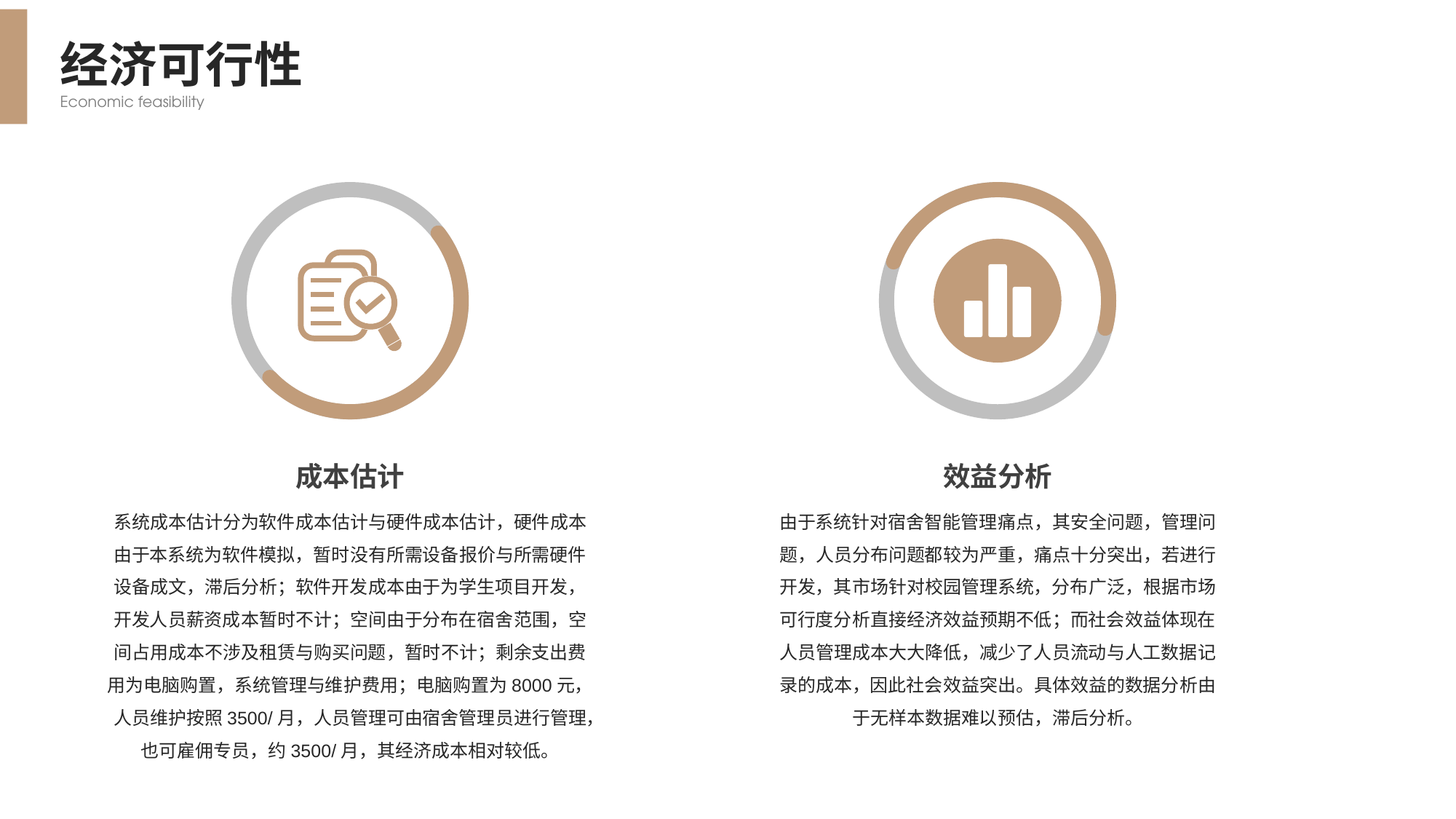

经济可行性
Economic feasibility

成本估计
系统成本估计分为软件成本估计与硬件成本估计，硬件成本由于本系统为软件模拟，暂时没有所需设备报价与所需硬件设备成文，滞后分析；软件开发成本由于为学生项目开发，开发人员薪资成本暂时不计；空间由于分布在宿舍范围，空间占用成本不涉及租赁与购买问题，暂时不计；剩余支出费用为电脑购置，系统管理与维护费用；电脑购置为8000元，人员维护按照3500/月，人员管理可由宿舍管理员进行管理，也可雇佣专员，约3500/月，其经济成本相对较低。
效益分析
由于系统针对宿舍智能管理痛点，其安全问题，管理问题，人员分布问题都较为严重，痛点十分突出，若进行开发，其市场针对校园管理系统，分布广泛，根据市场可行度分析直接经济效益预期不低；而社会效益体现在人员管理成本大大降低，减少了人员流动与人工数据记录的成本，因此社会效益突出。具体效益的数据分析由于无样本数据难以预估，滞后分析。